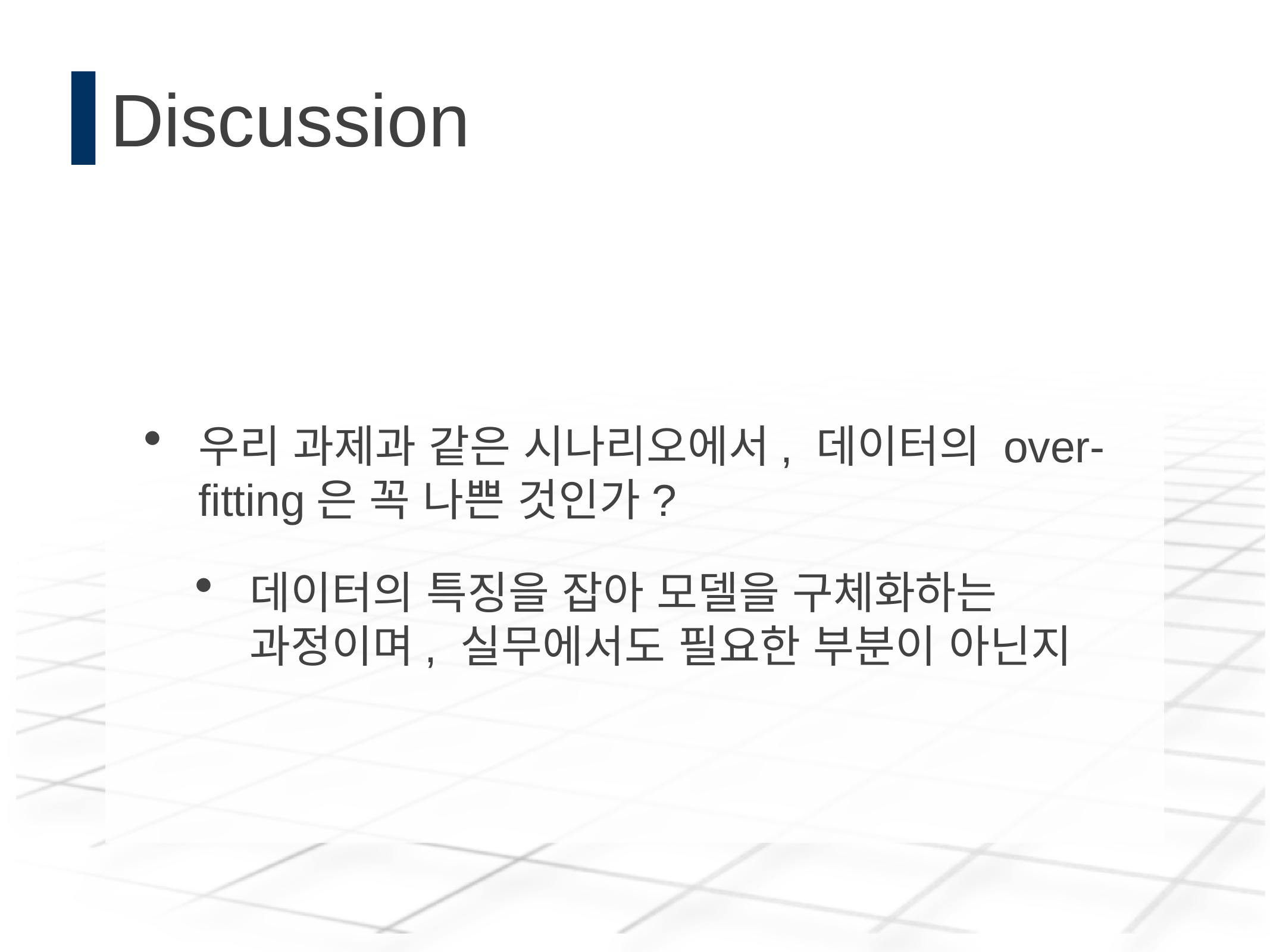

# Discussion
우리 과제과 같은 시나리오에서, 데이터의 over-fitting은 꼭 나쁜 것인가?
데이터의 특징을 잡아 모델을 구체화하는 과정이며, 실무에서도 필요한 부분이 아닌지